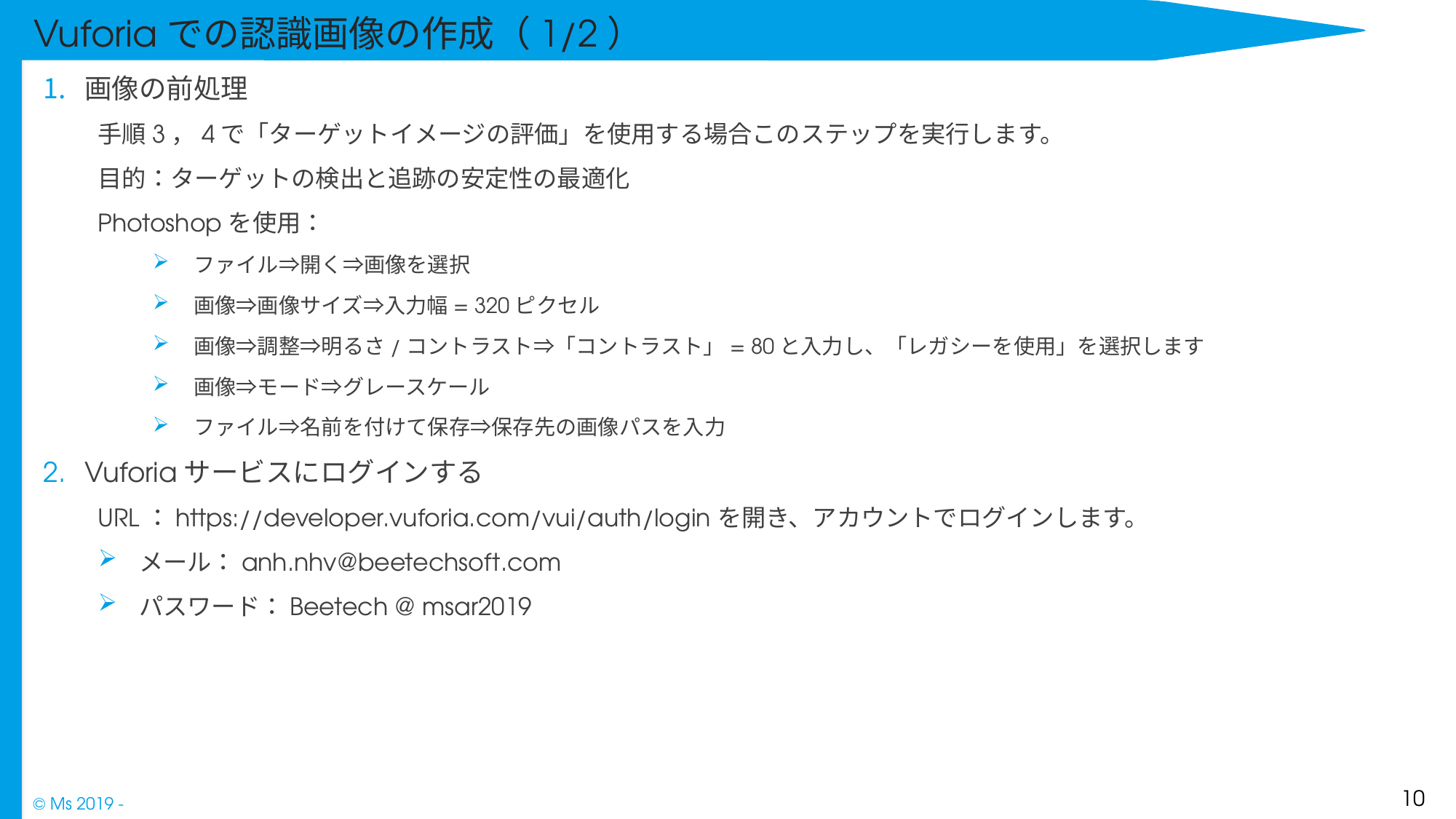

# Vuforiaでの認識画像の作成（1/2）
画像の前処理
手順3，4で「ターゲットイメージの評価」を使用する場合このステップを実行します。
目的：ターゲットの検出と追跡の安定性の最適化
Photoshopを使用：
ファイル⇒開く⇒画像を選択
画像⇒画像サイズ⇒入力幅= 320ピクセル
画像⇒調整⇒明るさ/コントラスト⇒「コントラスト」= 80と入力し、「レガシーを使用」を選択します
画像⇒モード⇒グレースケール
ファイル⇒名前を付けて保存⇒保存先の画像パスを入力
Vuforiaサービスにログインする
URL：https://developer.vuforia.com/vui/auth/loginを開き、アカウントでログインします。
メール：anh.nhv@beetechsoft.com
パスワード：Beetech @ msar2019

10